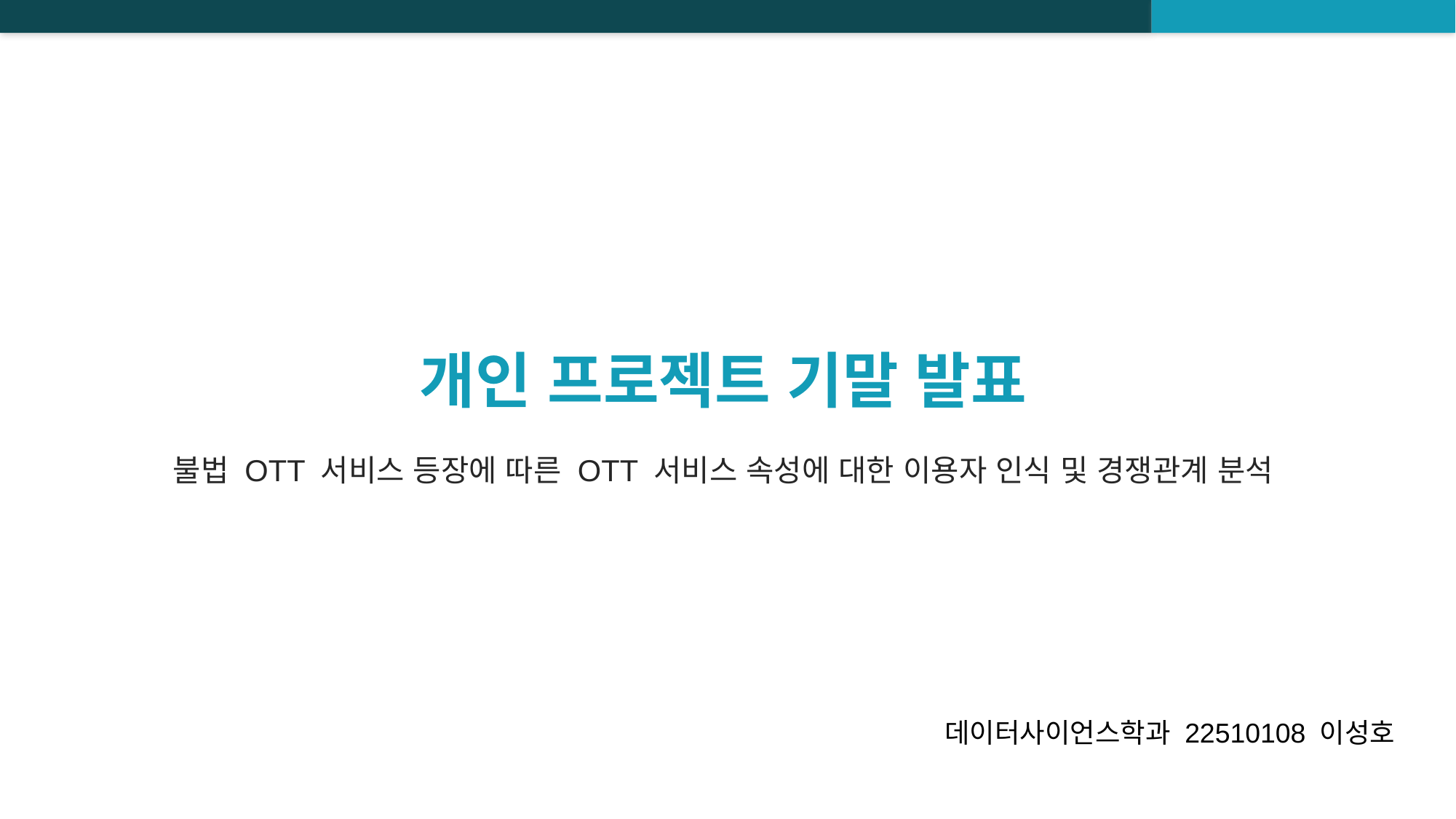

# 개인 프로젝트 기말 발표 불법 OTT 서비스 등장에 따른 OTT 서비스 속성에 대한 이용자 인식 및 경쟁관계 분석
데이터사이언스학과 22510108 이성호